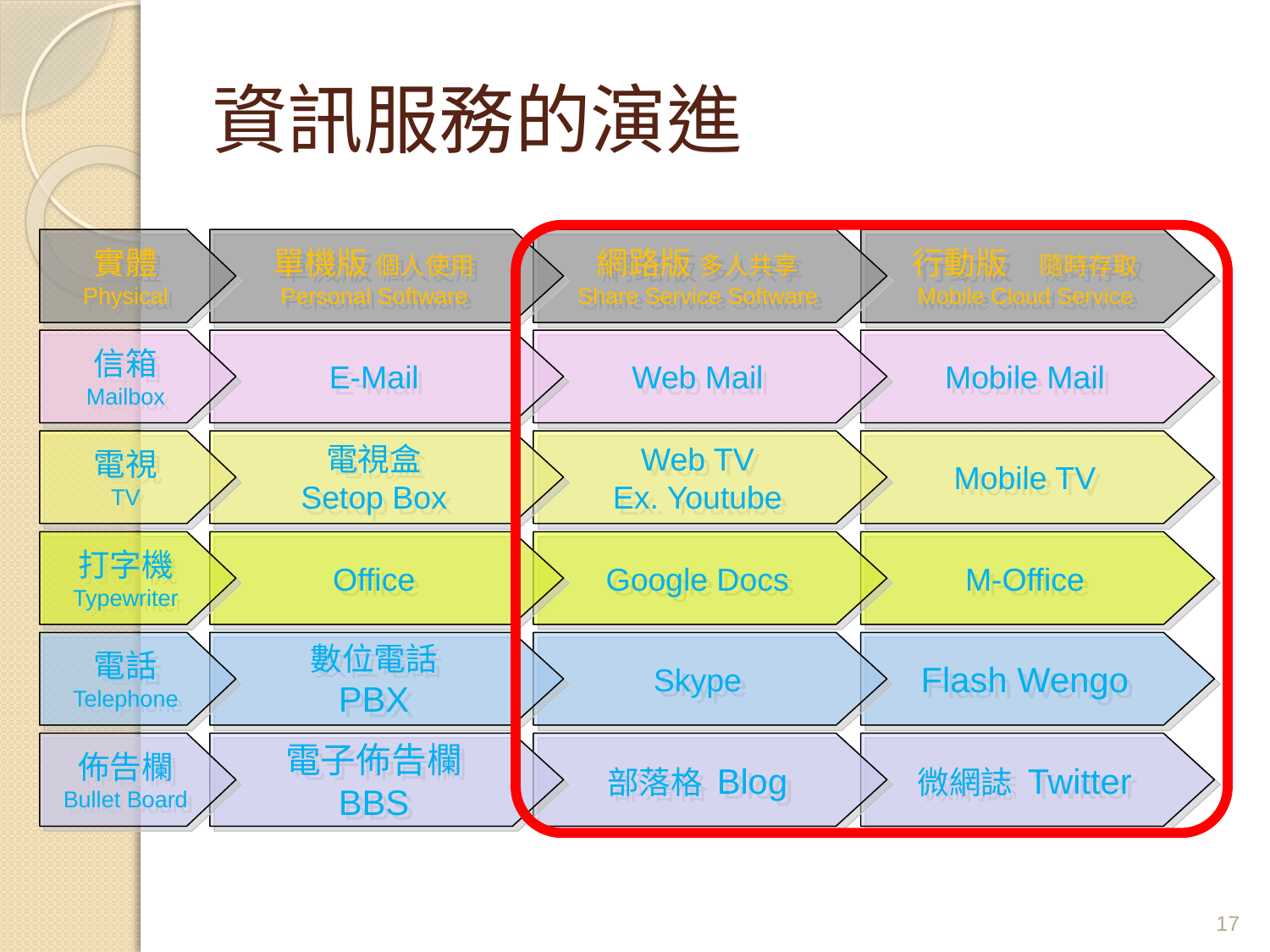

# 資訊服務的演進

實體
Physical
單機版 個人使用
Personal Software
網路版 多人共享
Share Service Software
行動版　隨時存取
Mobile Cloud Service
信箱
Mailbox
E-Mail
Web Mail
Mobile Mail
電視
TV
電視盒
Setop Box
Web TV
Ex. Youtube
Mobile TV
打字機
Typewriter
Office
Google Docs
M-Office
電話
Telephone
數位電話
PBX
Skype
Flash Wengo
佈告欄
Bullet Board
電子佈告欄
BBS
部落格 Blog
微網誌 Twitter
17